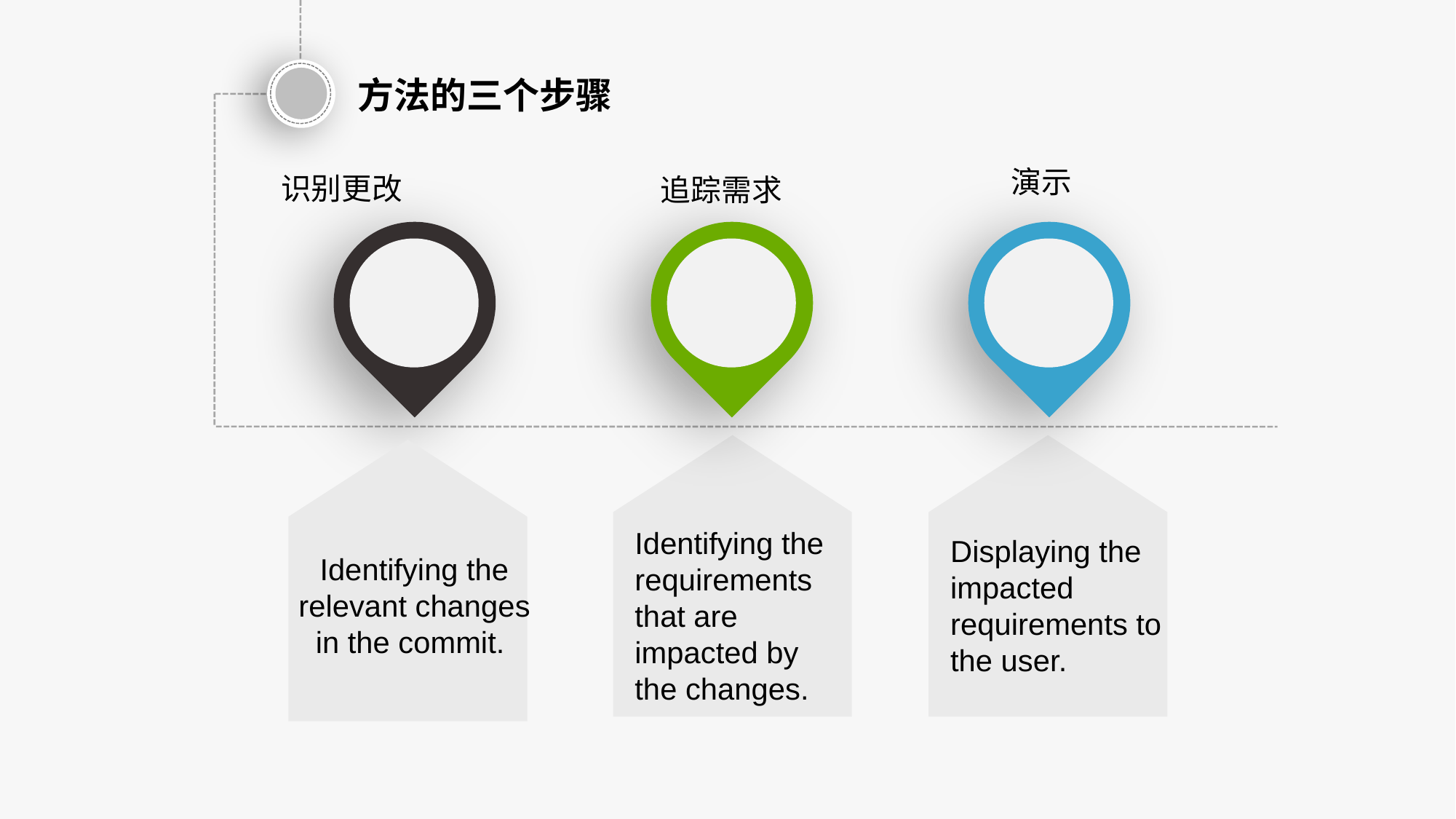

方法的三个步骤

演示
识别更改
追踪需求

Identifying the requirements that are impacted by the changes.
Displaying the impacted requirements to the user.
Identifying the relevant changes in the commit.